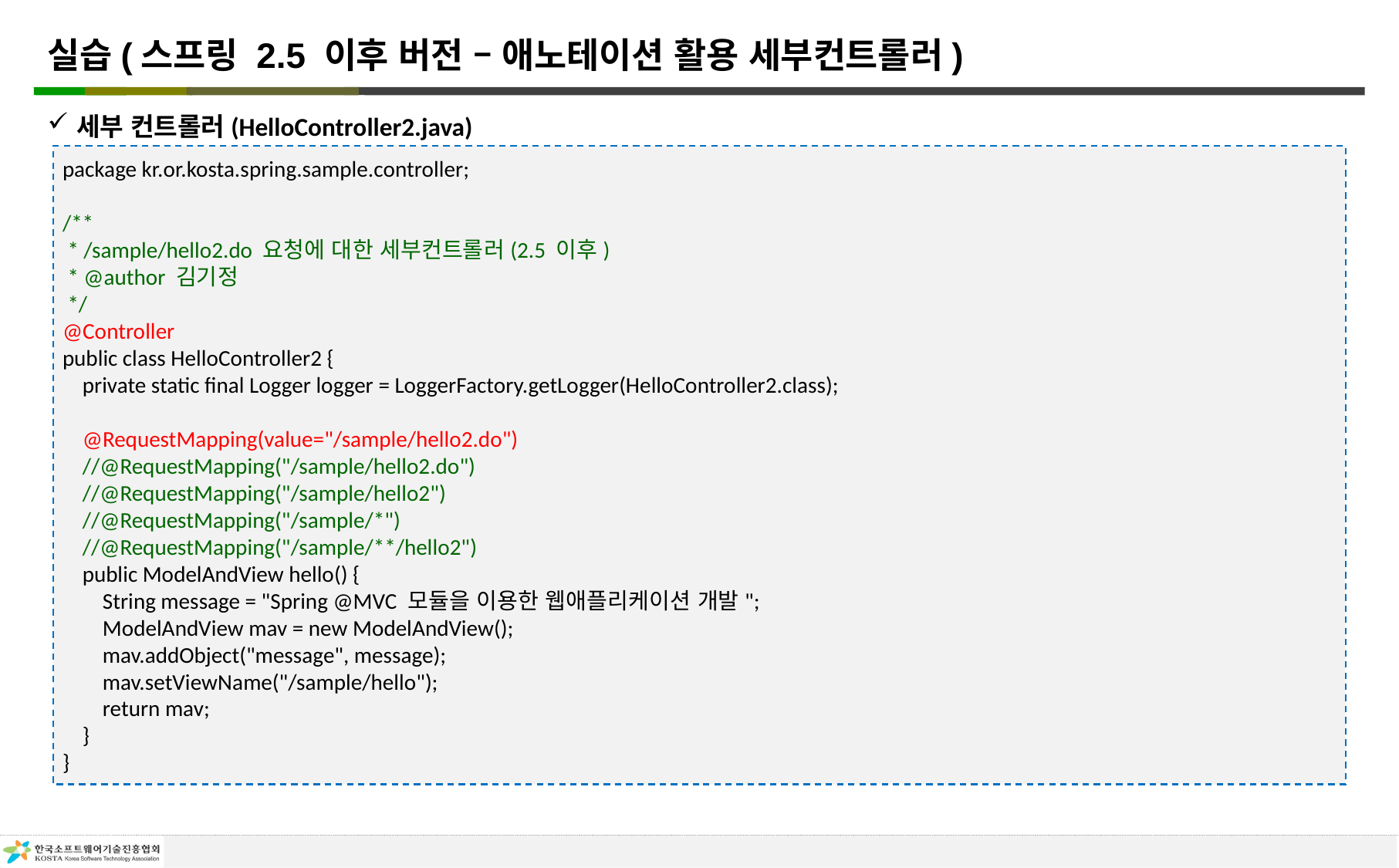

# 실습(스프링 2.5 이후 버전 – 애노테이션 활용 세부컨트롤러)
세부 컨트롤러(HelloController2.java)
package kr.or.kosta.spring.sample.controller;

/**
 * /sample/hello2.do 요청에 대한 세부컨트롤러(2.5 이후)
 * @author 김기정
 */
@Controller
public class HelloController2 {
    private static final Logger logger = LoggerFactory.getLogger(HelloController2.class);

    @RequestMapping(value="/sample/hello2.do")
    //@RequestMapping("/sample/hello2.do")
    //@RequestMapping("/sample/hello2")
    //@RequestMapping("/sample/*")
    //@RequestMapping("/sample/**/hello2")
    public ModelAndView hello() {
        String message = "Spring @MVC 모듈을 이용한 웹애플리케이션 개발";
        ModelAndView mav = new ModelAndView();
        mav.addObject("message", message);
        mav.setViewName("/sample/hello");
        return mav;
    }
}